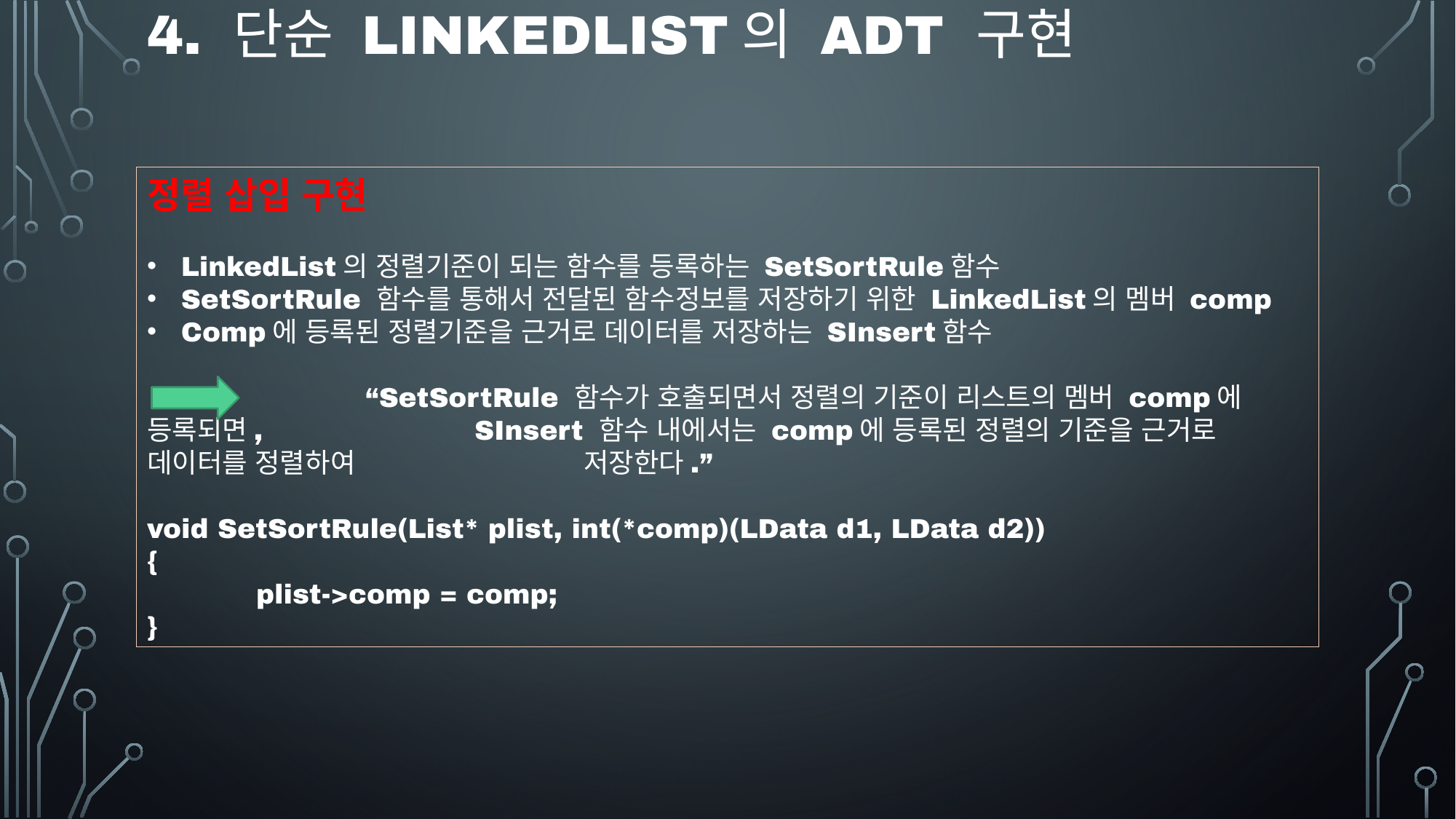

# 4. 단순 LinkedList의 ADT 구현
정렬 삽입 구현

LinkedList의 정렬기준이 되는 함수를 등록하는 SetSortRule함수
SetSortRule 함수를 통해서 전달된 함수정보를 저장하기 위한 LinkedList의 멤버 comp
Comp에 등록된 정렬기준을 근거로 데이터를 저장하는 SInsert함수

		“SetSortRule 함수가 호출되면서 정렬의 기준이 리스트의 멤버 comp에 등록되면, 		SInsert 함수 내에서는 comp에 등록된 정렬의 기준을 근거로 데이터를 정렬하여 			저장한다.”

void SetSortRule(List* plist, int(*comp)(LData d1, LData d2))
{
	plist->comp = comp;
}